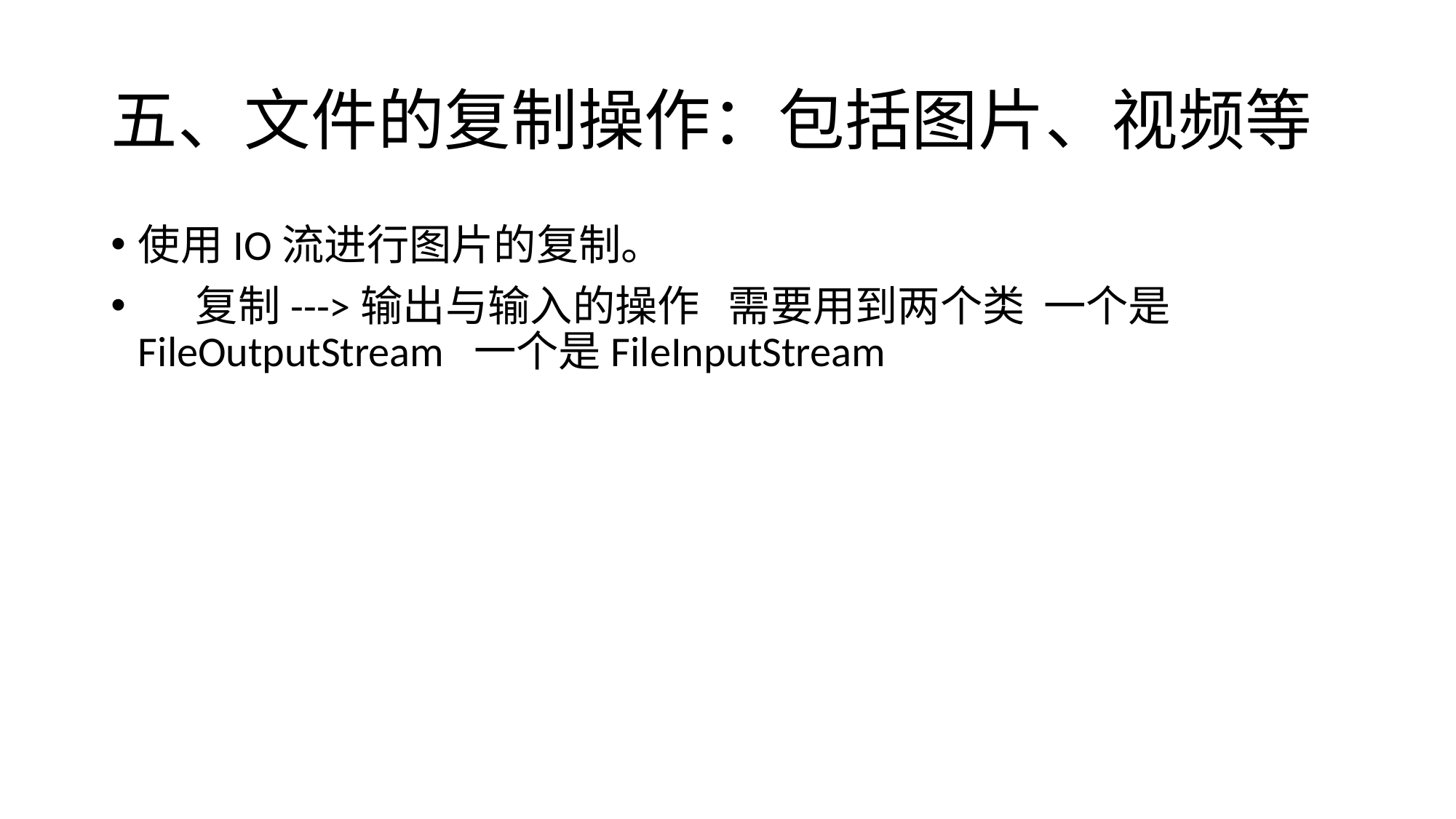

# 五、文件的复制操作：包括图片、视频等
使用IO流进行图片的复制。
     复制--->输出与输入的操作   需要用到两个类  一个是FileOutputStream  一个是FileInputStream